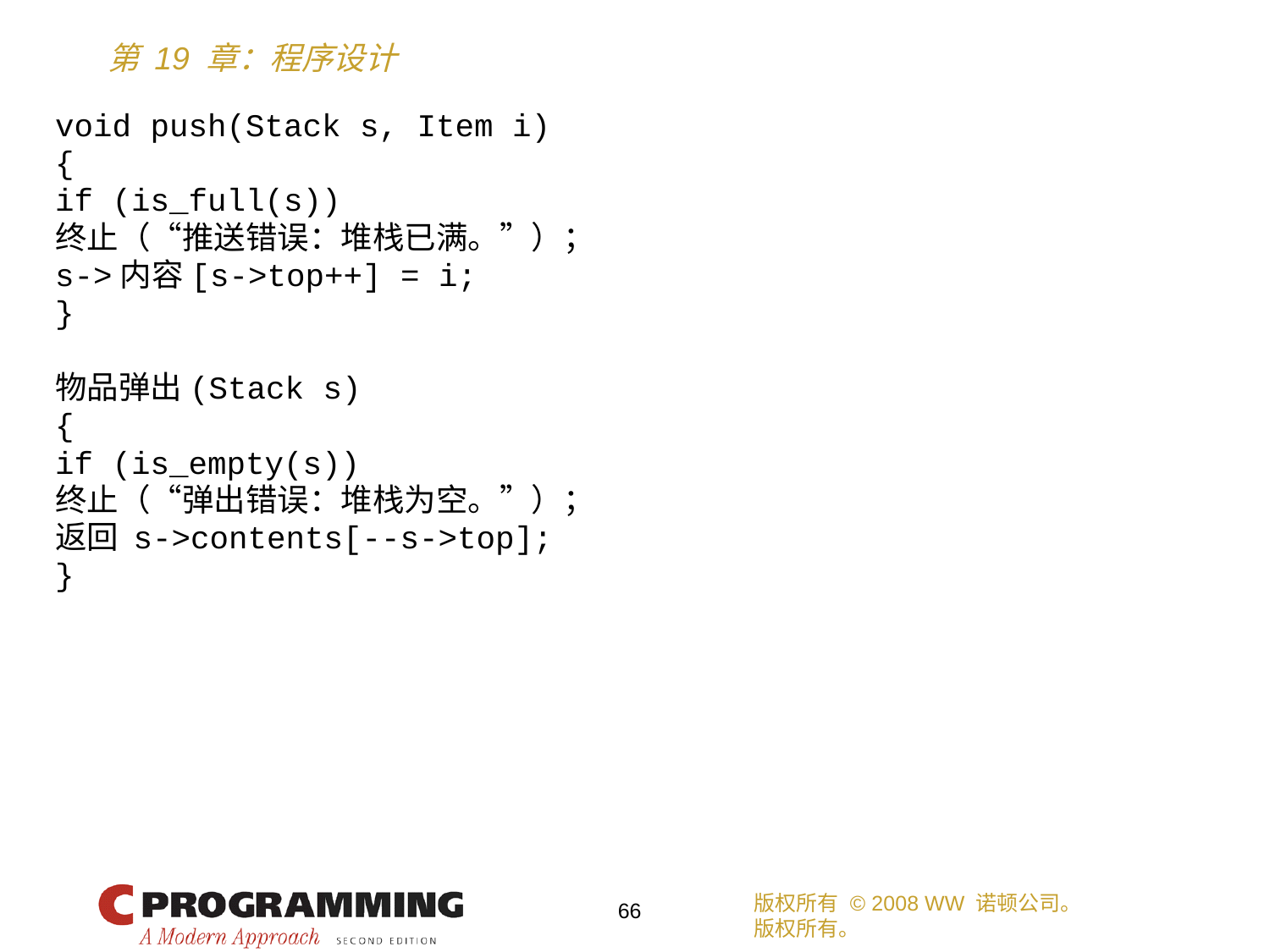

void push(Stack s, Item i)
{
if (is_full(s))
终止（“推送错误：堆栈已满。”）；
s->内容[s->top++] = i;
}

物品弹出(Stack s)
{
if (is_empty(s))
终止（“弹出错误：堆栈为空。”）；
返回 s->contents[--s->top];
}
版权所有 © 2008 WW 诺顿公司。
版权所有。
66